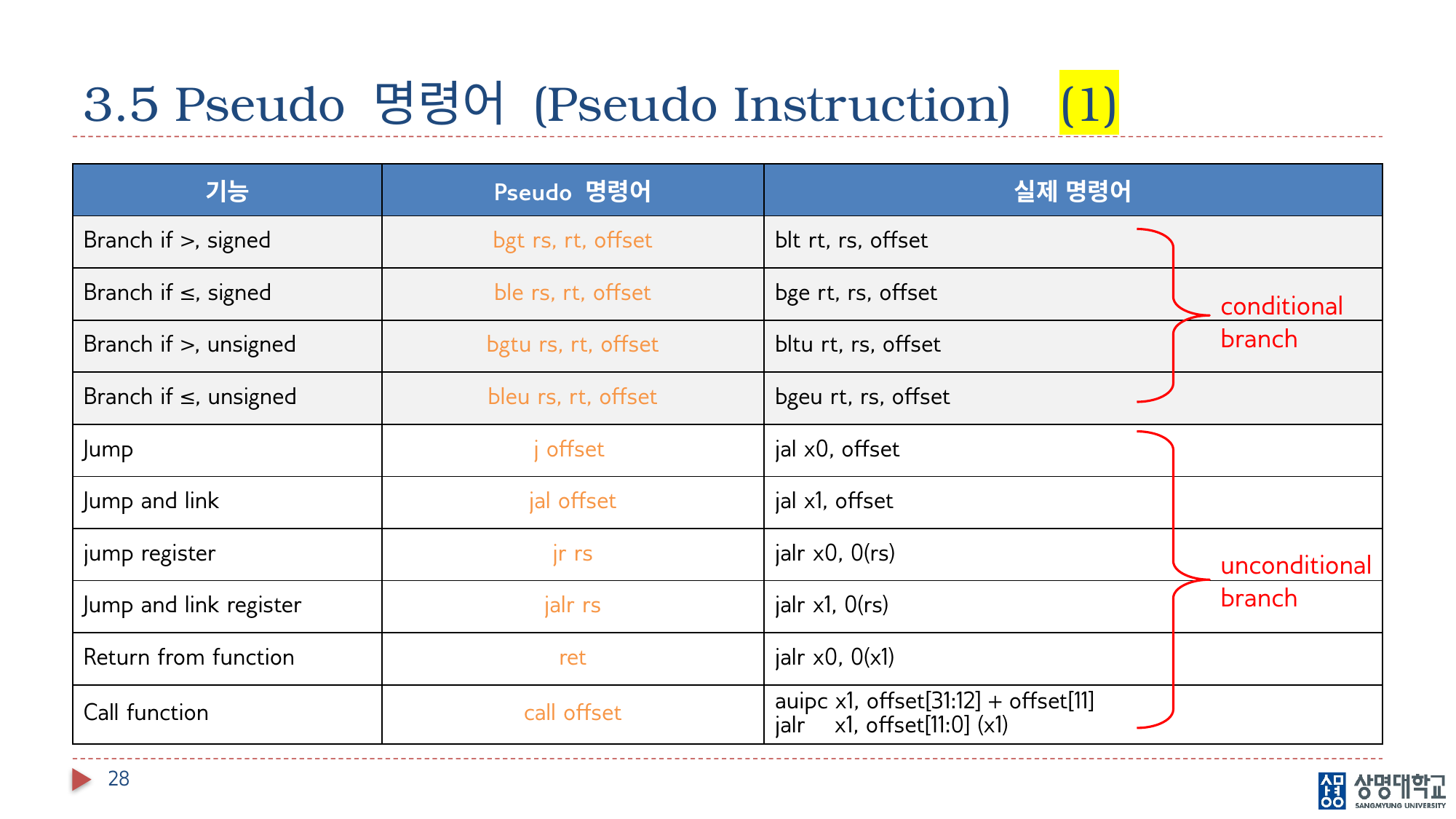

# 3.5 Pseudo 명령어 (Pseudo Instruction)   (1)

| 기능 | Pseudo 명령어 | 실제 명령어 |
| --- | --- | --- |
| Branch if >, signed | bgt rs, rt, offset | blt rt, rs, offset |
| Branch if ≤, signed | ble rs, rt, offset | bge rt, rs, offset |
| Branch if >, unsigned | bgtu rs, rt, offset | bltu rt, rs, offset |
| Branch if ≤, unsigned | bleu rs, rt, offset | bgeu rt, rs, offset |
| Jump | j offset | jal x0, offset |
| Jump and link | jal offset | jal x1, offset |
| jump register | jr rs | jalr x0, 0(rs) |
| Jump and link register | jalr rs | jalr x1, 0(rs) |
| Return from function | ret | jalr x0, 0(x1) |
| Call function | call offset | auipc x1, offset[31:12] + offset[11] jalr x1, offset[11:0] (x1) |

conditional branch

unconditional branch
28